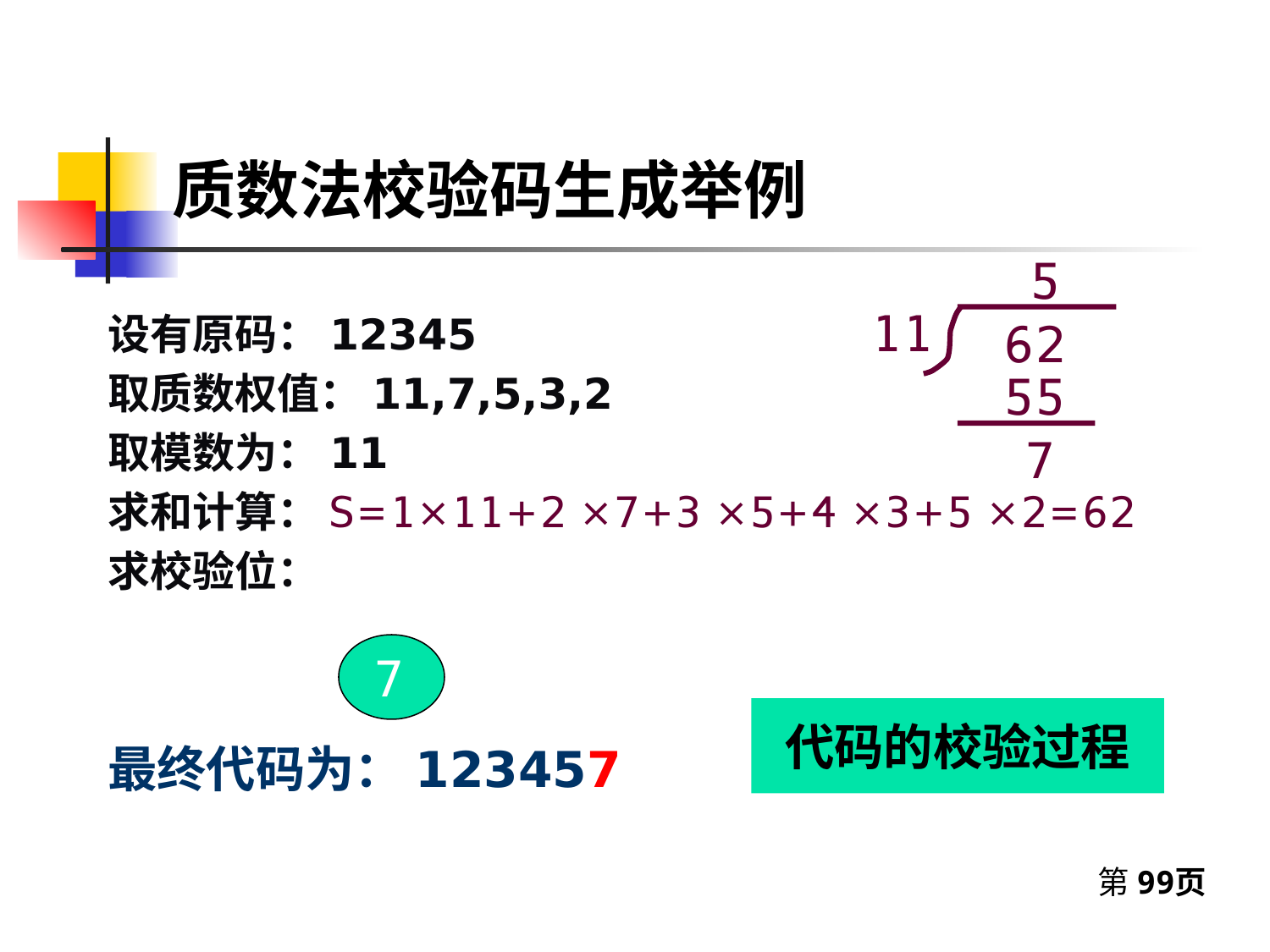

# 质数法校验码生成举例
5
11
设有原码：12345
取质数权值：11,7,5,3,2
取模数为：11
求和计算：S=1×11+2 ×7+3 ×5+4 ×3+5 ×2=62
求校验位：

62
55

7
7
代码的校验过程
最终代码为：123457